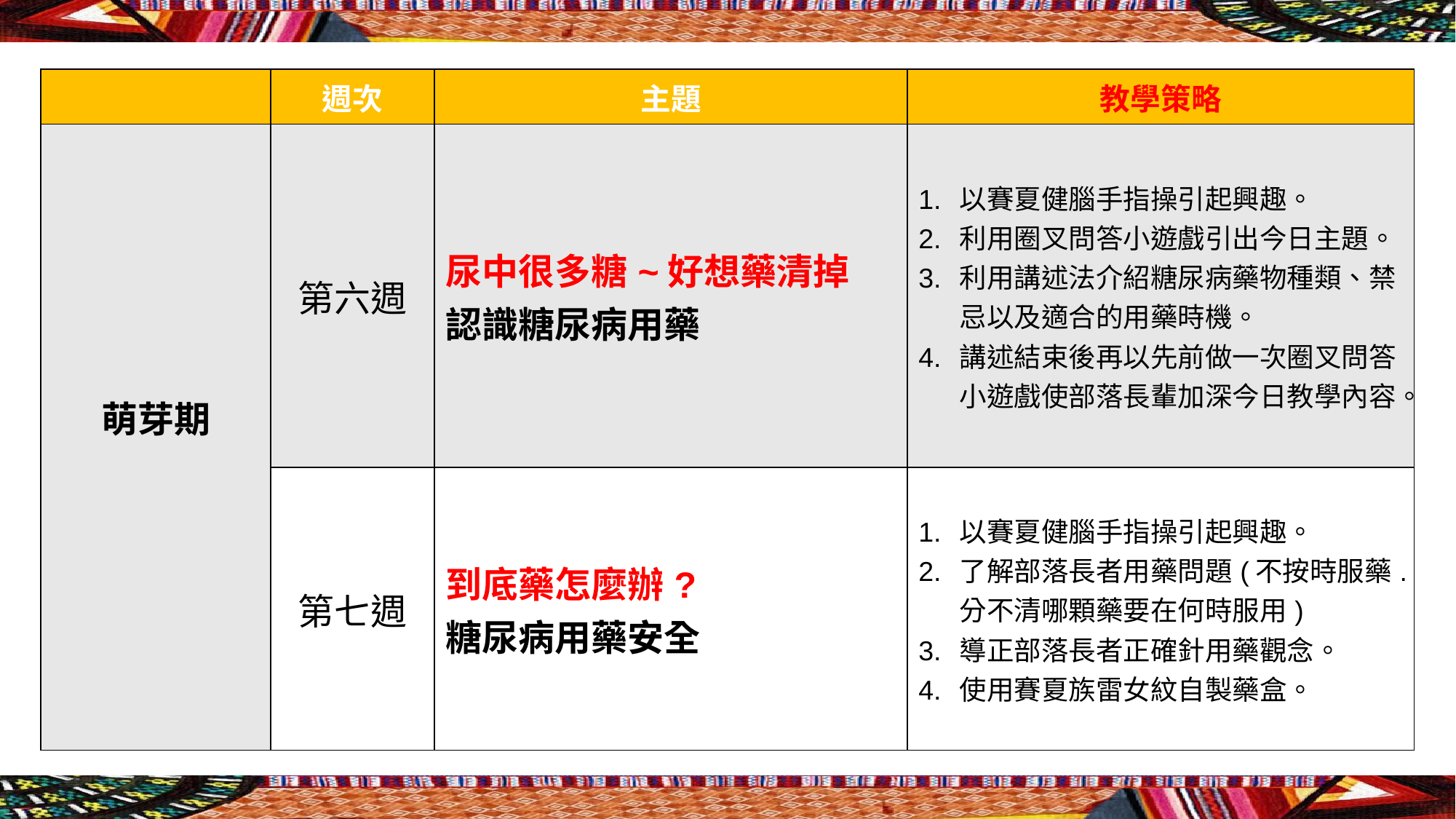

|  | 週次 | 主題 | 教學策略 |
| --- | --- | --- | --- |
| 萌芽期 | 第六週 | 尿中很多糖~好想藥清掉 認識糖尿病用藥 | 以賽夏健腦手指操引起興趣。 利用圈叉問答小遊戲引出今日主題。 利用講述法介紹糖尿病藥物種類、禁忌以及適合的用藥時機。 講述結束後再以先前做一次圈叉問答小遊戲使部落長輩加深今日教學內容。 |
|  | 第七週 | 到底藥怎麼辦? 糖尿病用藥安全 | 以賽夏健腦手指操引起興趣。 了解部落長者用藥問題(不按時服藥.分不清哪顆藥要在何時服用) 導正部落長者正確針用藥觀念。 使用賽夏族雷女紋自製藥盒。 |